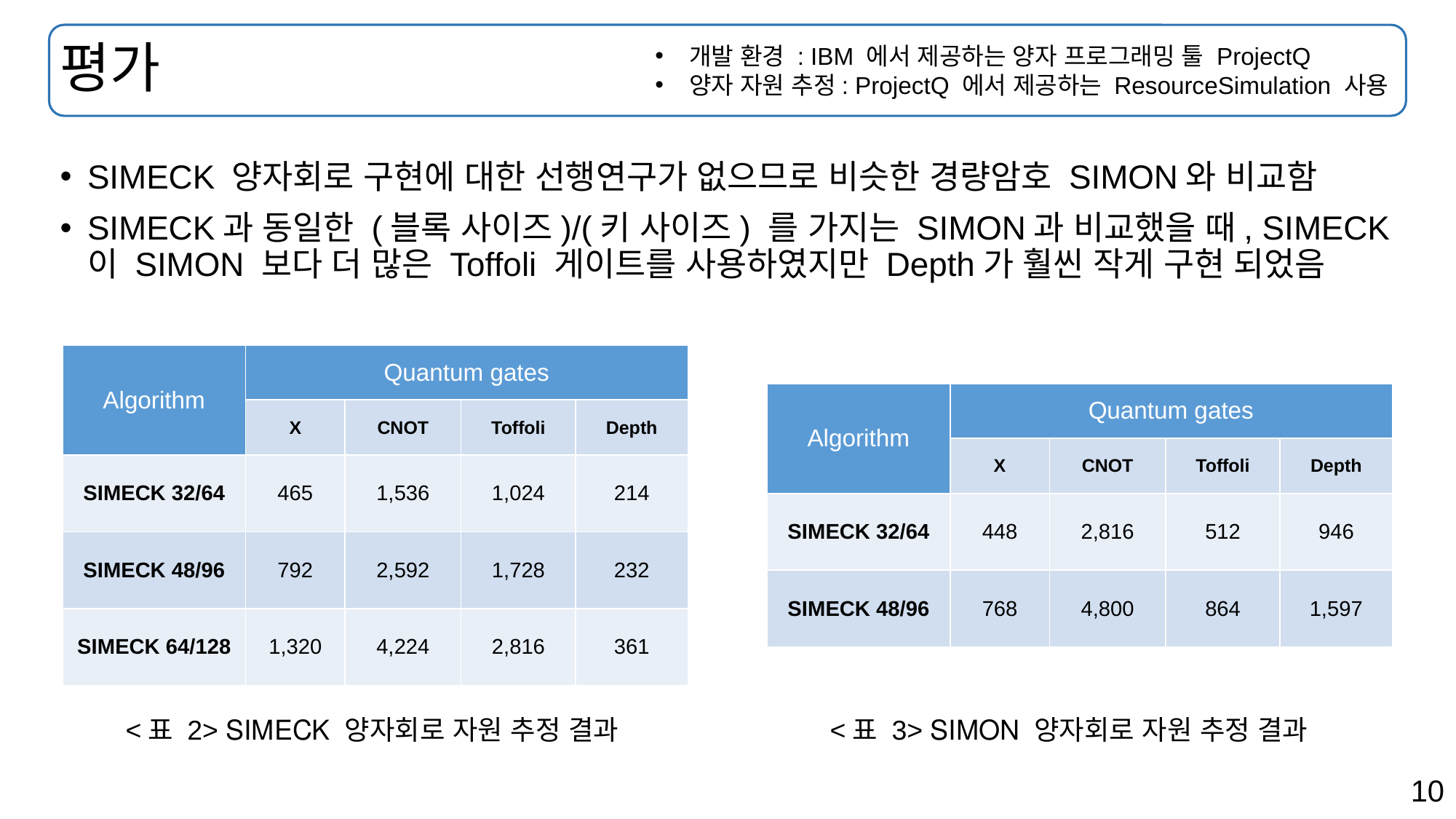

# 평가
개발 환경 : IBM 에서 제공하는 양자 프로그래밍 툴 ProjectQ
양자 자원 추정: ProjectQ 에서 제공하는 ResourceSimulation 사용
SIMECK 양자회로 구현에 대한 선행연구가 없으므로 비슷한 경량암호 SIMON와 비교함
SIMECK과 동일한 (블록 사이즈)/(키 사이즈) 를 가지는 SIMON과 비교했을 때, SIMECK이 SIMON 보다 더 많은 Toffoli 게이트를 사용하였지만 Depth가 훨씬 작게 구현 되었음
| Algorithm | Quantum gates |  |  |  |
| --- | --- | --- | --- | --- |
|  | X | CNOT | Toffoli | Depth |
| SIMECK 32/64 | 465 | 1,536 | 1,024 | 214 |
| SIMECK 48/96 | 792 | 2,592 | 1,728 | 232 |
| SIMECK 64/128 | 1,320 | 4,224 | 2,816 | 361 |
| Algorithm | Quantum gates |  |  |  |
| --- | --- | --- | --- | --- |
|  | X | CNOT | Toffoli | Depth |
| SIMECK 32/64 | 448 | 2,816 | 512 | 946 |
| SIMECK 48/96 | 768 | 4,800 | 864 | 1,597 |
<표 3> SIMON 양자회로 자원 추정 결과
<표 2> SIMECK 양자회로 자원 추정 결과